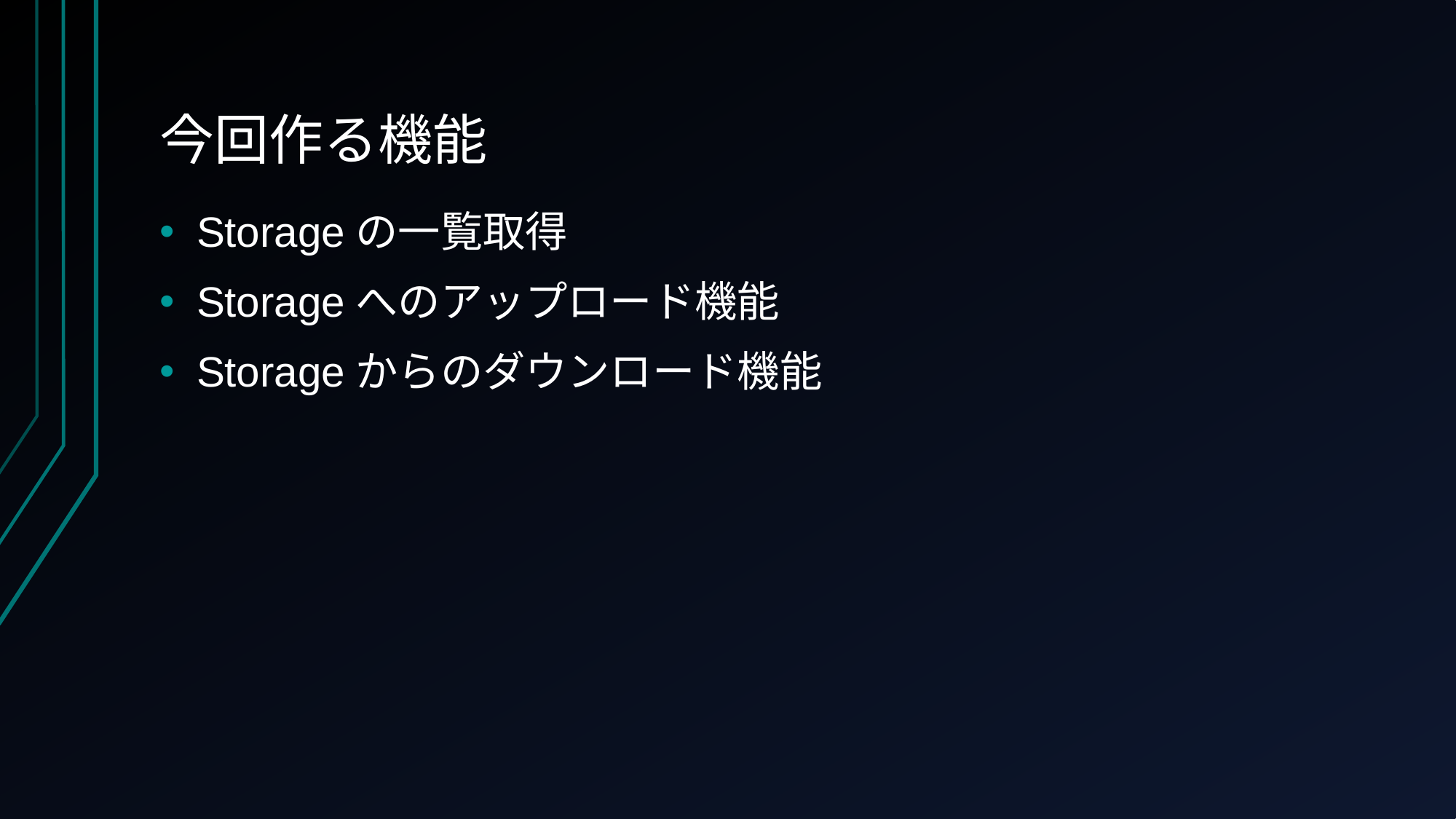

# 今回作る機能
Storageの一覧取得
Storageへのアップロード機能
Storageからのダウンロード機能